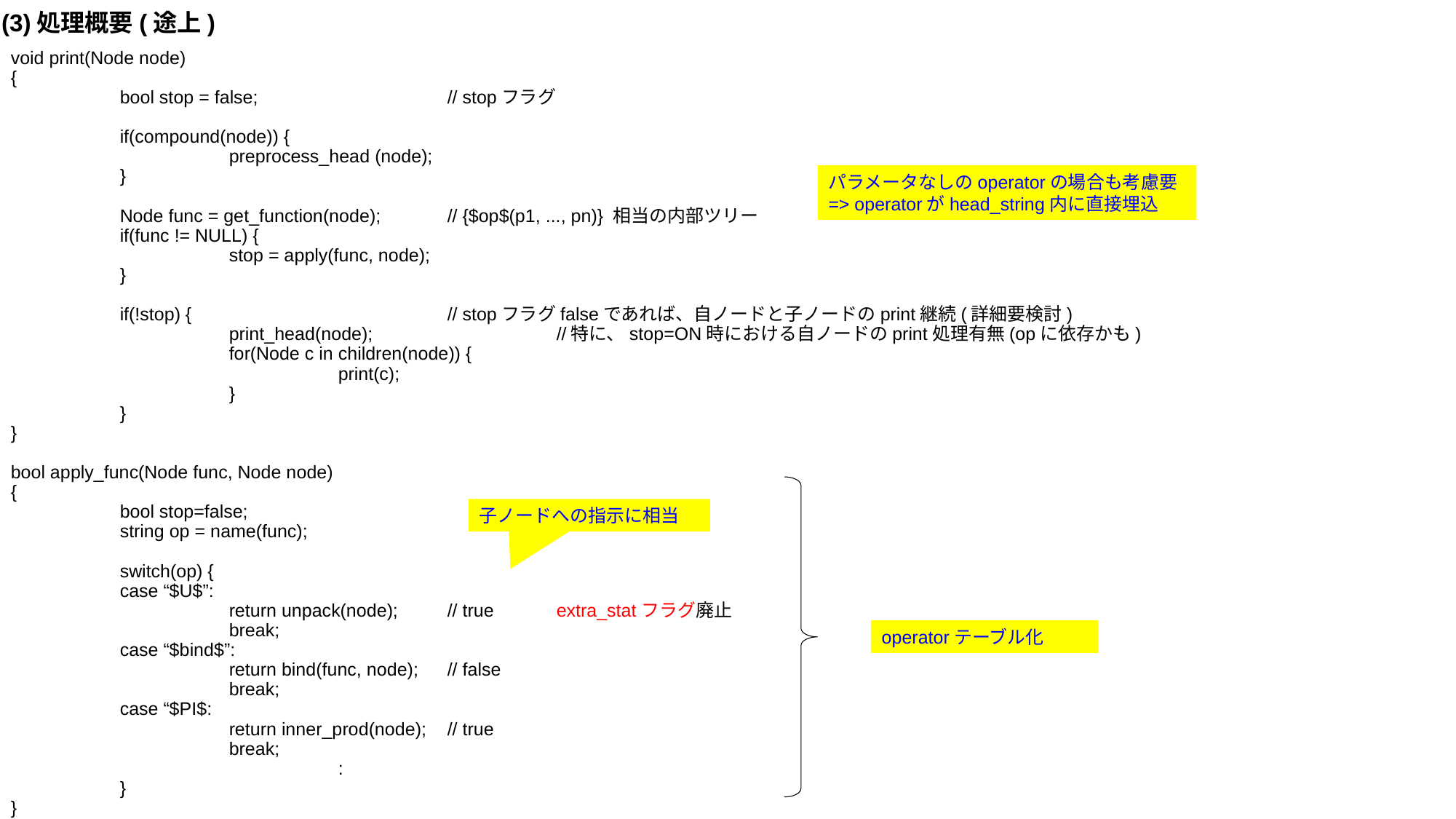

(3)処理概要(途上)
void print(Node node)
{
	bool stop = false;		// stopフラグ

	if(compound(node)) {
		preprocess_head (node);
	}

	Node func = get_function(node);	// {$op$(p1, ..., pn)} 相当の内部ツリー
	if(func != NULL) {
		stop = apply(func, node);
	}

	if(!stop) {			// stopフラグfalseであれば、自ノードと子ノードのprint継続(詳細要検討)
		print_head(node);		//特に、stop=ON時における自ノードのprint処理有無(opに依存かも)
		for(Node c in children(node)) {
			print(c);
		}
	}
}

bool apply_func(Node func, Node node)
{
	bool stop=false;
	string op = name(func);

	switch(op) {
	case “$U$”:
		return unpack(node); 	// true	extra_statフラグ廃止
		break;
	case “$bind$”:
		return bind(func, node);	// false
		break;
	case “$PI$:
		return inner_prod(node); 	// true
		break;
			:
	}
}
パラメータなしのoperatorの場合も考慮要
=> operatorがhead_string内に直接埋込

子ノードへの指示に相当
operatorテーブル化